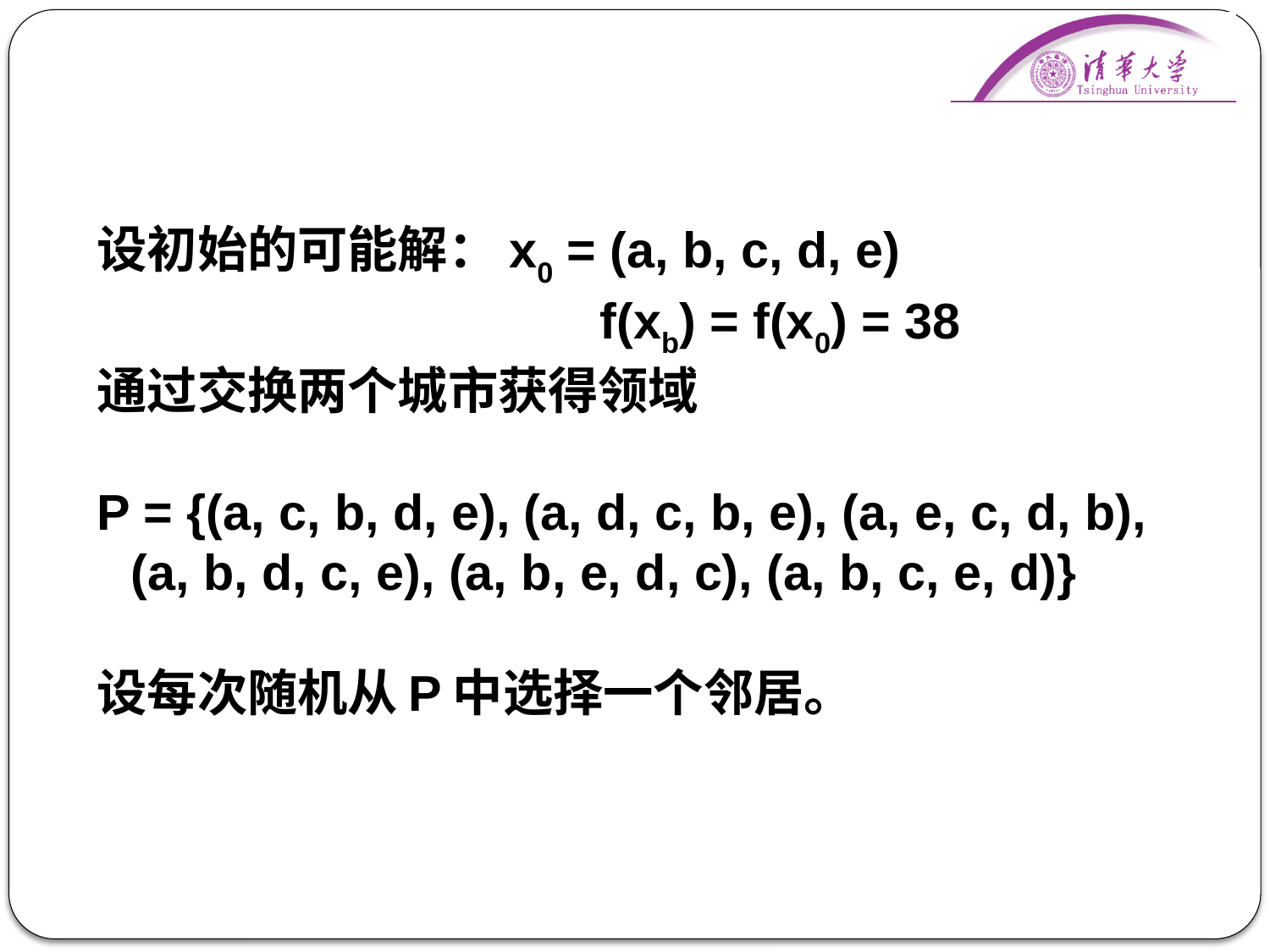

设初始的可能解：x0 = (a, b, c, d, e)
                                    f(xb) = f(x0) = 38
通过交换两个城市获得领域

P = {(a, c, b, d, e), (a, d, c, b, e), (a, e, c, d, b), (a, b, d, c, e), (a, b, e, d, c), (a, b, c, e, d)}

设每次随机从P中选择一个邻居。